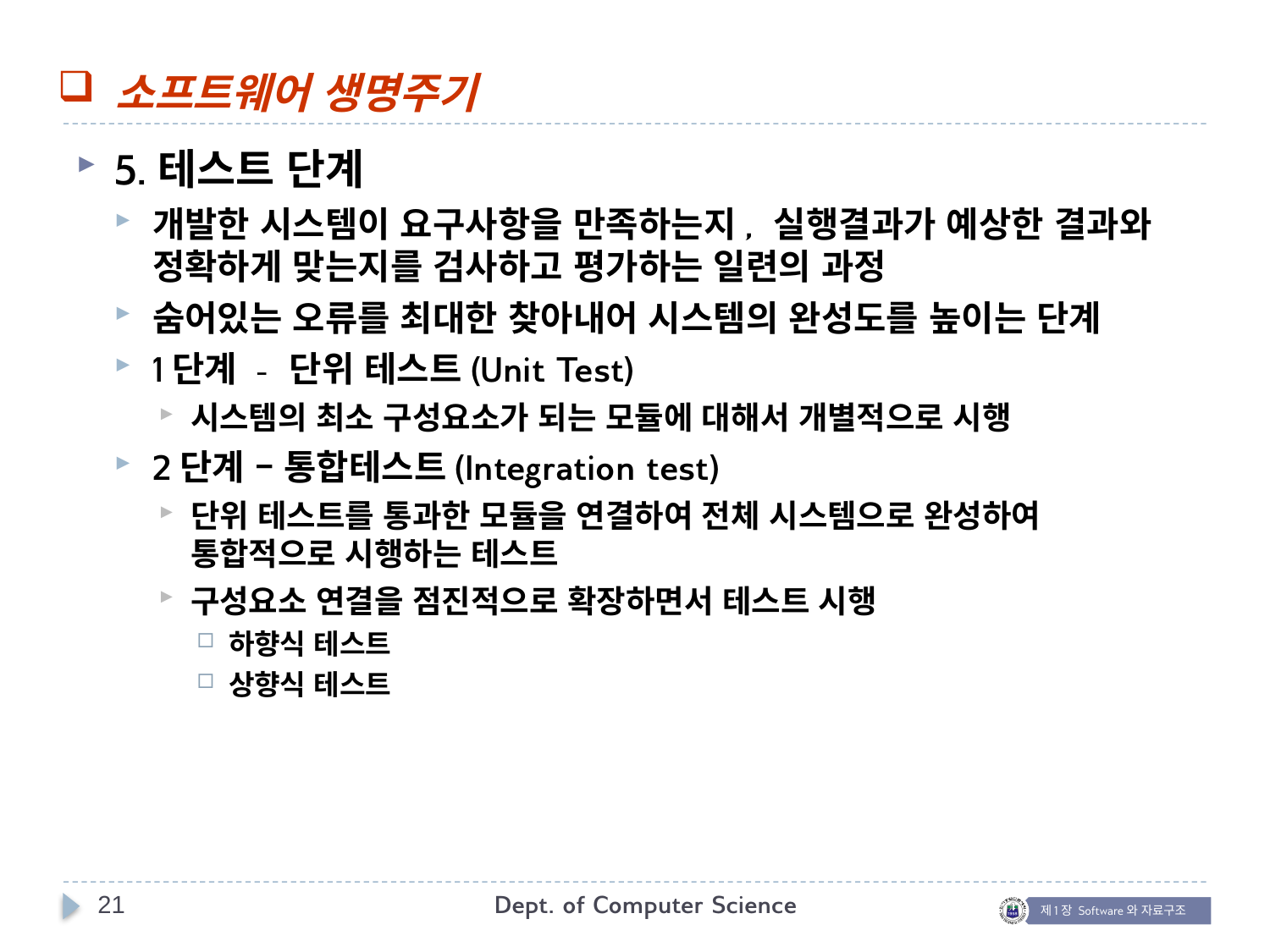

소프트웨어 생명주기
5.테스트 단계
개발한 시스템이 요구사항을 만족하는지, 실행결과가 예상한 결과와 정확하게 맞는지를 검사하고 평가하는 일련의 과정
숨어있는 오류를 최대한 찾아내어 시스템의 완성도를 높이는 단계
1단계 - 단위 테스트(Unit Test)
시스템의 최소 구성요소가 되는 모듈에 대해서 개별적으로 시행
2단계 – 통합테스트(Integration test)
단위 테스트를 통과한 모듈을 연결하여 전체 시스템으로 완성하여 통합적으로 시행하는 테스트
구성요소 연결을 점진적으로 확장하면서 테스트 시행
하향식 테스트
상향식 테스트
21
Dept. of Computer Science